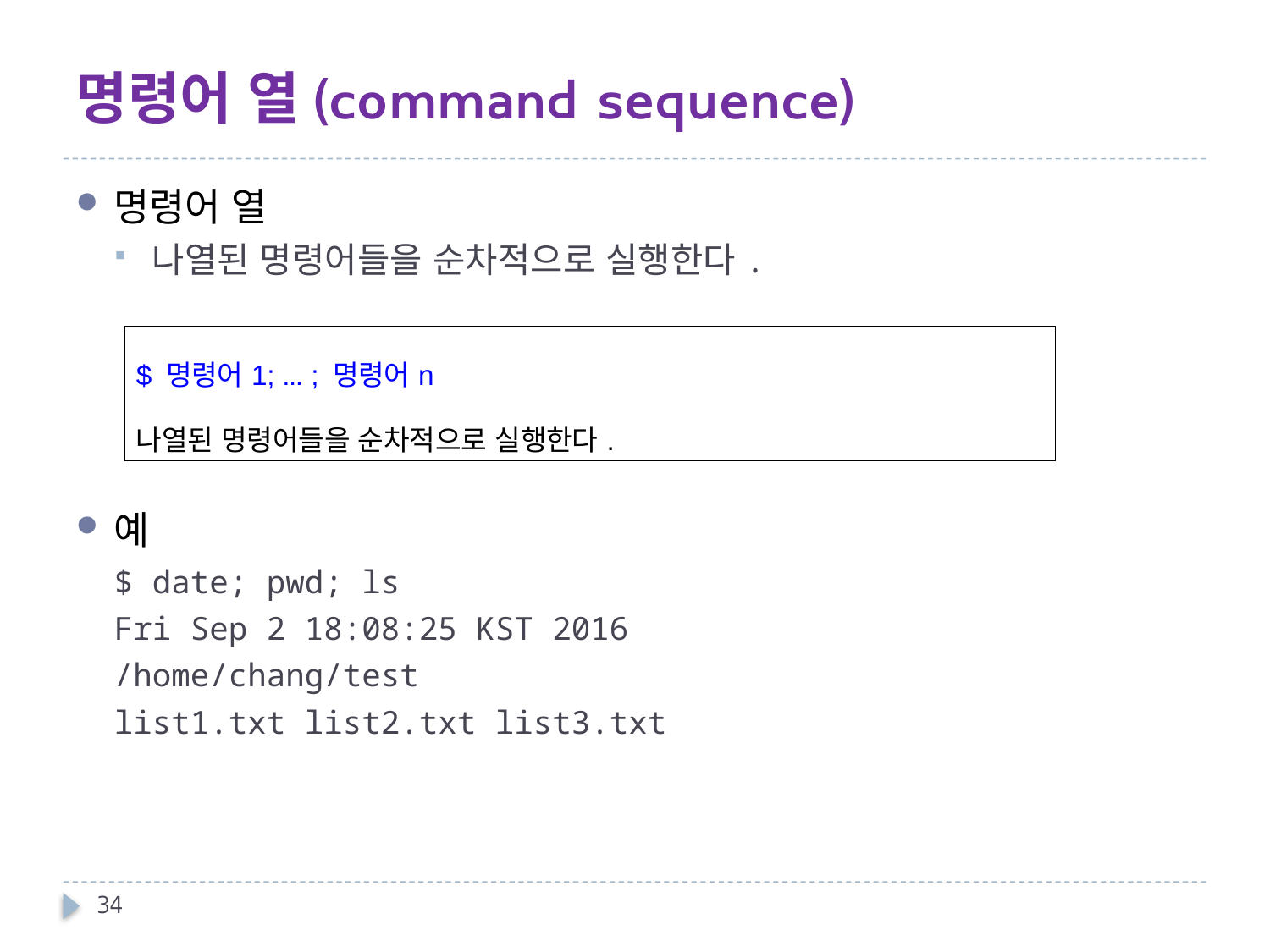

# 명령어 열(command sequence)
명령어 열
나열된 명령어들을 순차적으로 실행한다.

예
$ date; pwd; ls
Fri Sep 2 18:08:25 KST 2016
/home/chang/test
list1.txt list2.txt list3.txt

| $ 명령어1; … ; 명령어n 나열된 명령어들을 순차적으로 실행한다. |
| --- |
34